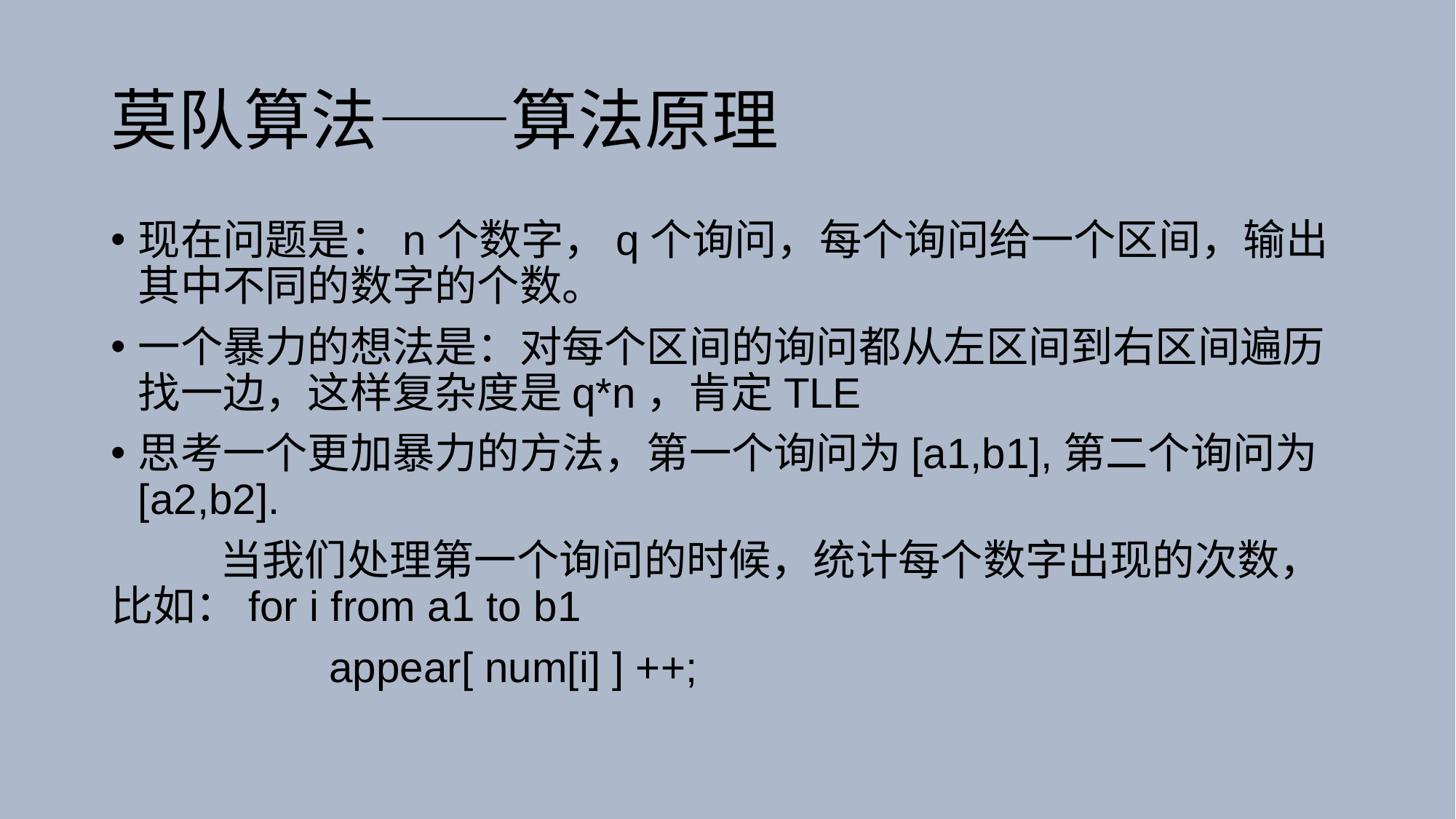

# 莫队算法——算法原理
现在问题是：n个数字，q个询问，每个询问给一个区间，输出其中不同的数字的个数。
一个暴力的想法是：对每个区间的询问都从左区间到右区间遍历找一边，这样复杂度是q*n，肯定TLE
思考一个更加暴力的方法，第一个询问为[a1,b1],第二个询问为[a2,b2].
	当我们处理第一个询问的时候，统计每个数字出现的次数，比如：for i from a1 to b1
		appear[ num[i] ] ++;